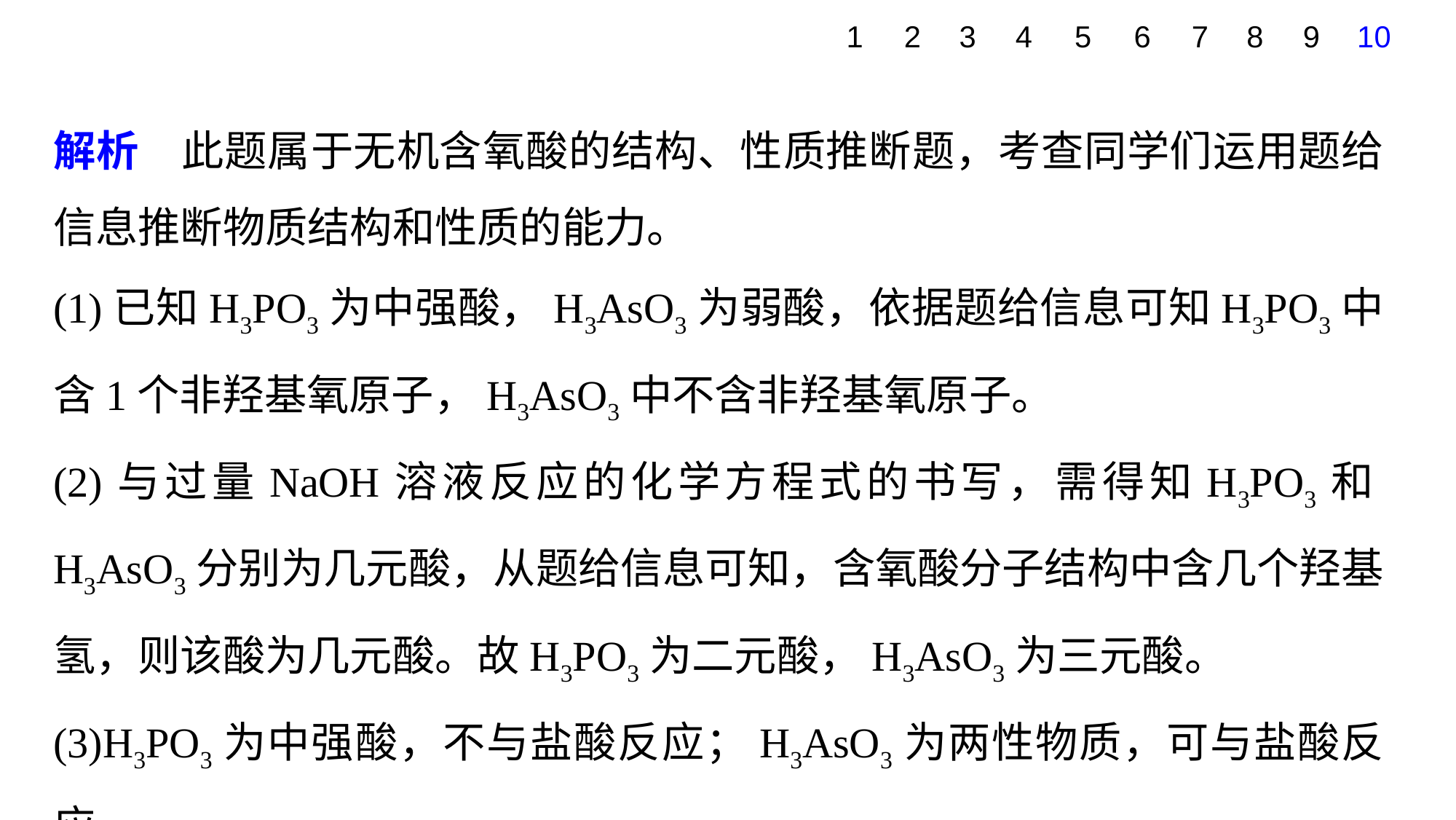

1
2
3
4
5
6
7
8
9
10
解析　此题属于无机含氧酸的结构、性质推断题，考查同学们运用题给信息推断物质结构和性质的能力。
(1)已知H3PO3为中强酸，H3AsO3为弱酸，依据题给信息可知H3PO3中含1个非羟基氧原子，H3AsO3中不含非羟基氧原子。
(2)与过量NaOH溶液反应的化学方程式的书写，需得知H3PO3和H3AsO3分别为几元酸，从题给信息可知，含氧酸分子结构中含几个羟基氢，则该酸为几元酸。故H3PO3为二元酸，H3AsO3为三元酸。
(3)H3PO3为中强酸，不与盐酸反应；H3AsO3为两性物质，可与盐酸反应。